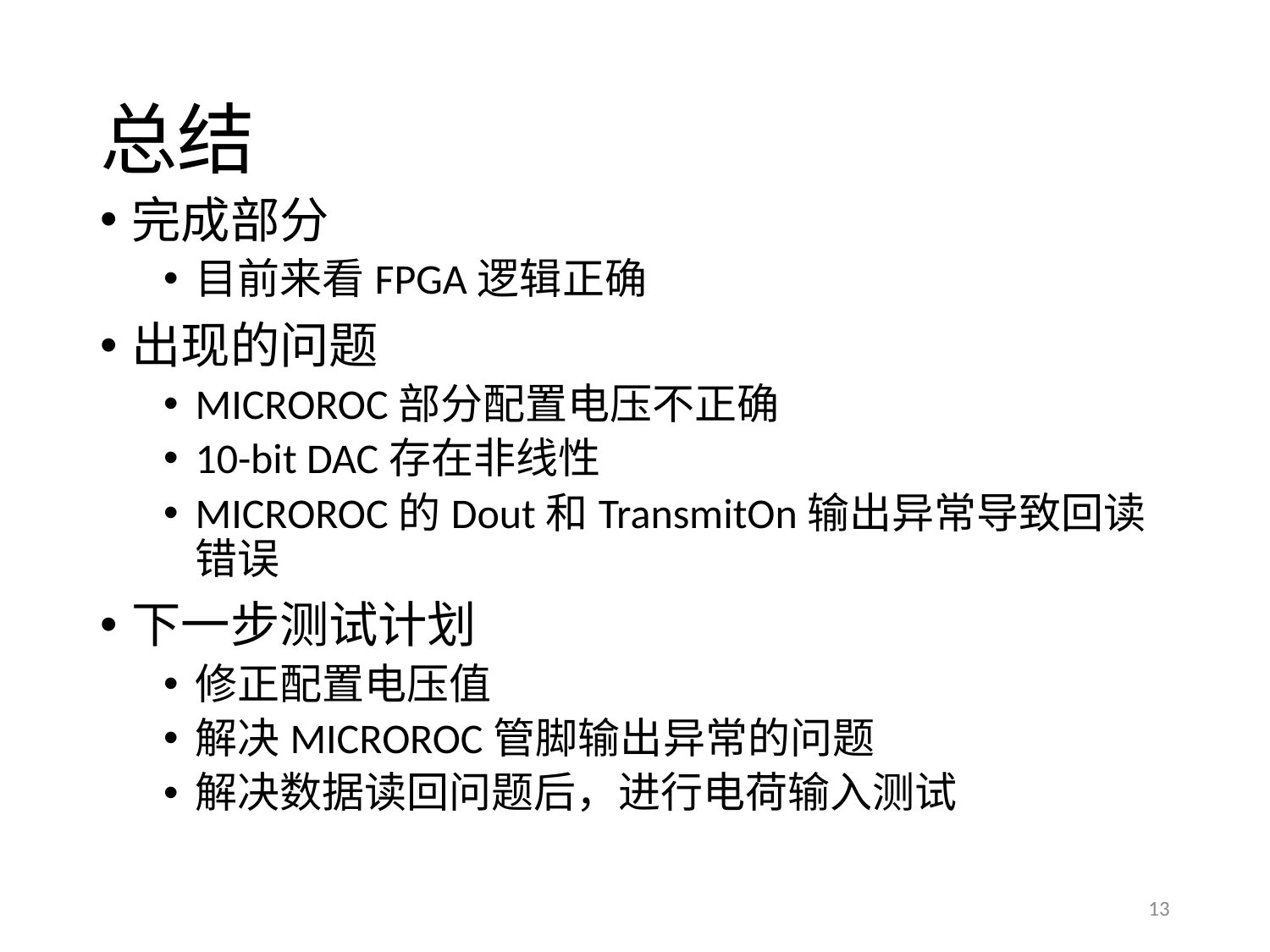

# 总结
完成部分
目前来看FPGA逻辑正确
出现的问题
MICROROC部分配置电压不正确
10-bit DAC存在非线性
MICROROC的Dout和TransmitOn输出异常导致回读错误
下一步测试计划
修正配置电压值
解决MICROROC管脚输出异常的问题
解决数据读回问题后，进行电荷输入测试
13